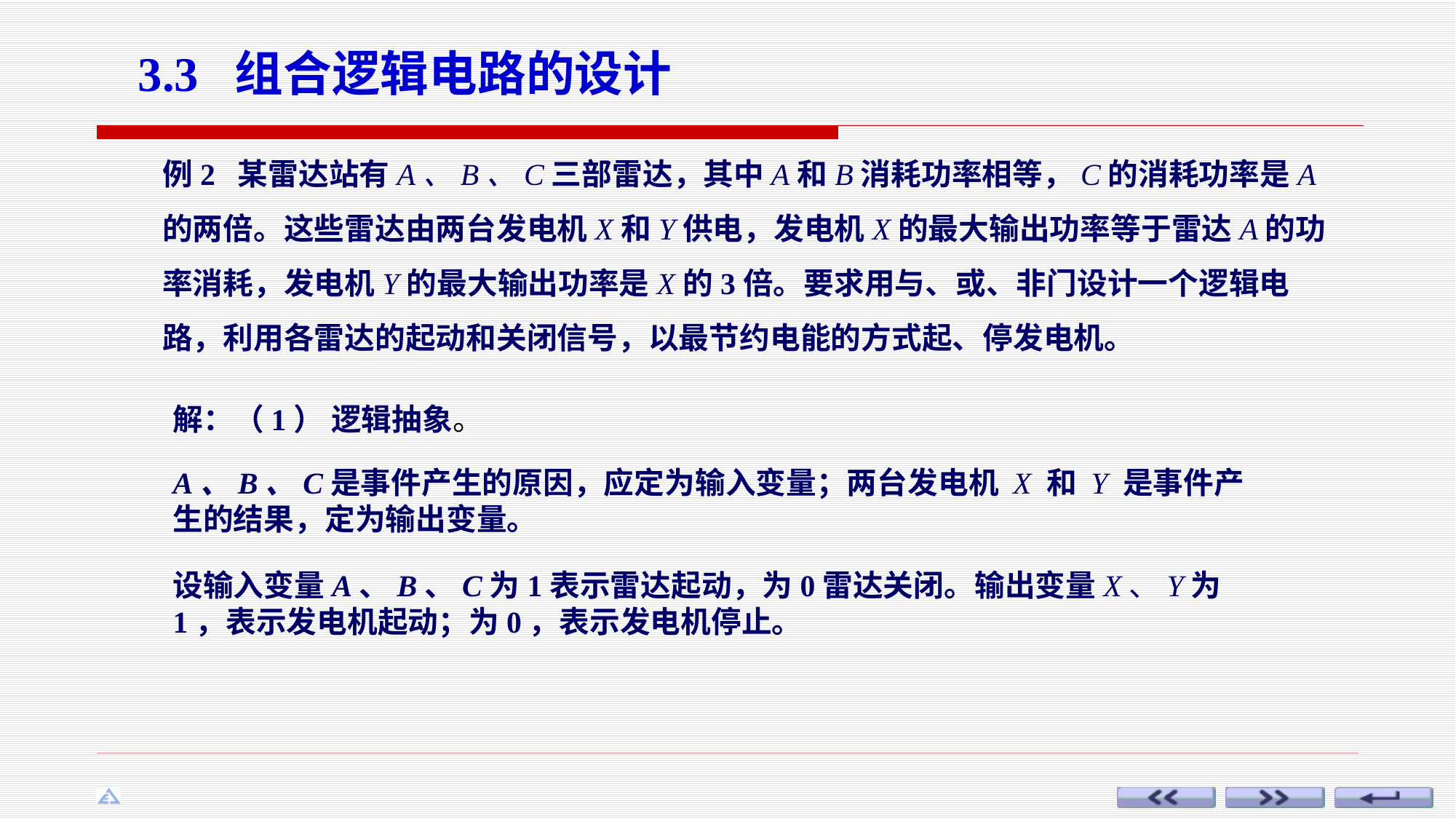

3.3  组合逻辑电路的设计
例2  某雷达站有A、B、C三部雷达，其中A和B消耗功率相等，C的消耗功率是A的两倍。这些雷达由两台发电机X和Y供电，发电机X的最大输出功率等于雷达A的功率消耗，发电机Y的最大输出功率是X的3倍。要求用与、或、非门设计一个逻辑电路，利用各雷达的起动和关闭信号，以最节约电能的方式起、停发电机。
解：（1） 逻辑抽象。
A、B、C是事件产生的原因，应定为输入变量；两台发电机 X 和 Y 是事件产生的结果，定为输出变量。
设输入变量A、B、C为1表示雷达起动，为0雷达关闭。输出变量X、Y为1，表示发电机起动；为0，表示发电机停止。